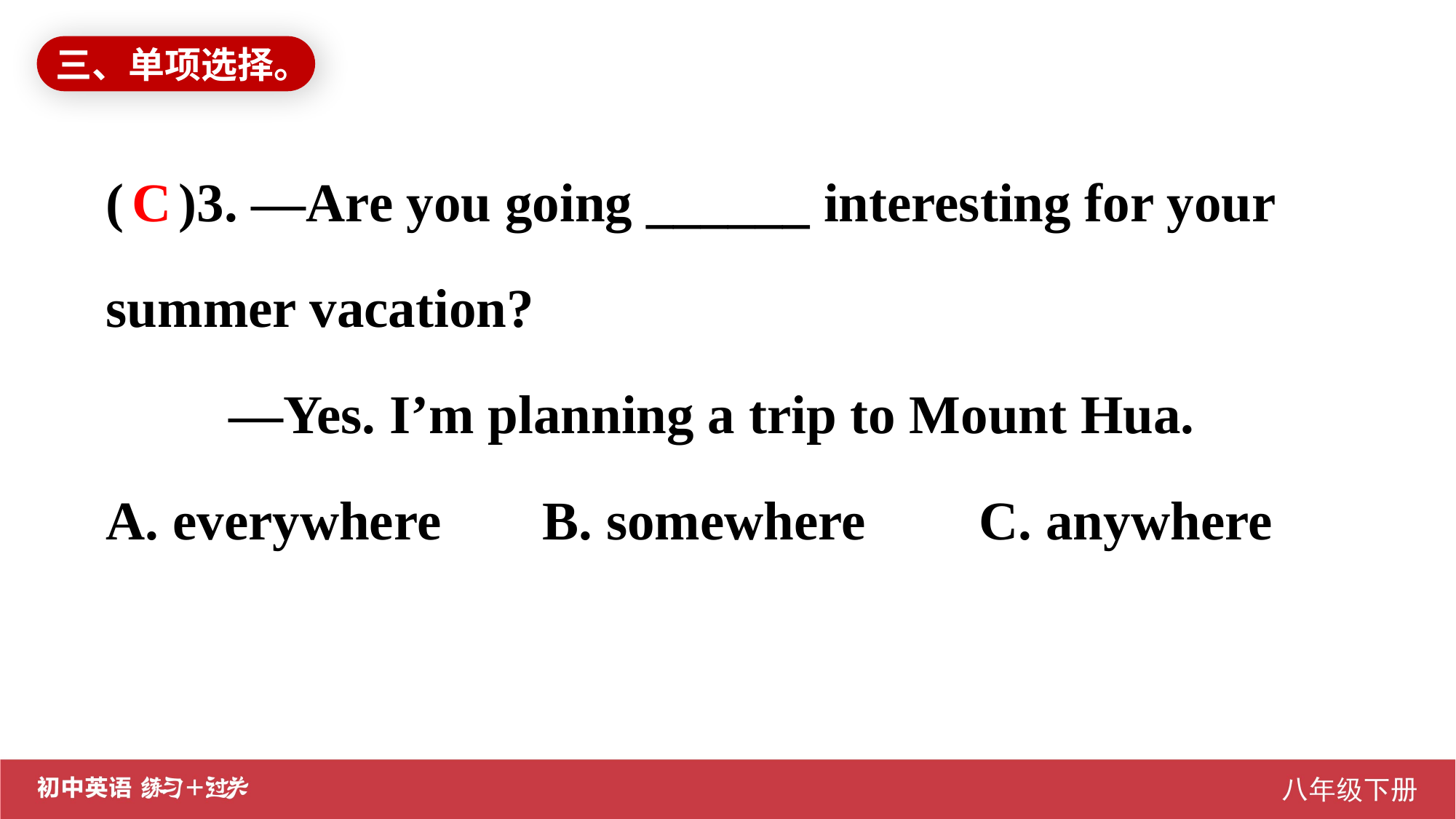

三、单项选择。
(    )3. —Are you going ______ interesting for your summer vacation?
	 —Yes. I’m planning a trip to Mount Hua.
A. everywhere	B. somewhere		C. anywhere
C